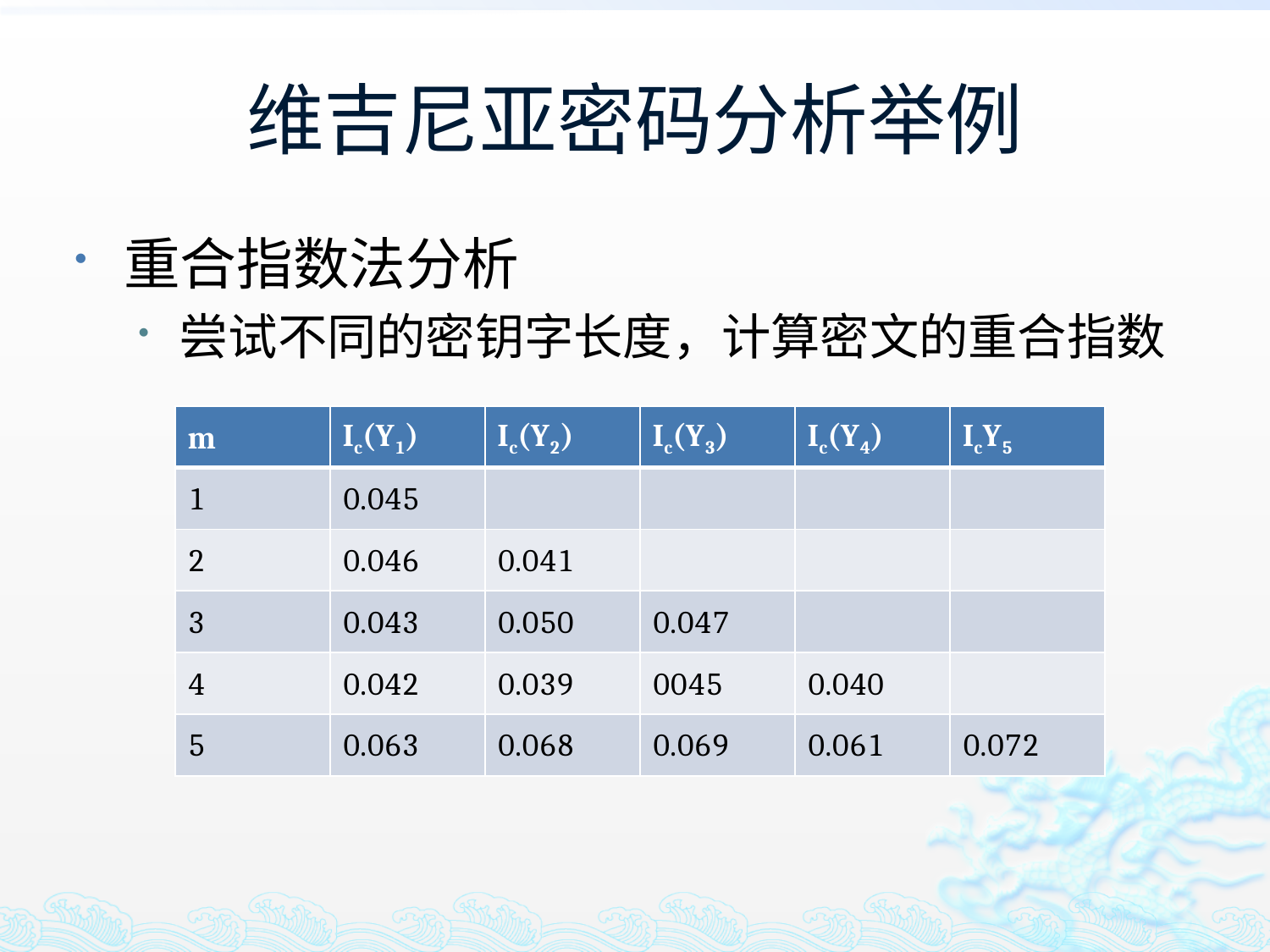

# 维吉尼亚密码分析举例
重合指数法分析
尝试不同的密钥字长度，计算密文的重合指数

| m | Ic(Y1) | Ic(Y2) | Ic(Y3) | Ic(Y4) | IcY5 |
| --- | --- | --- | --- | --- | --- |
| 1 | 0.045 |  |  |  |  |
| 2 | 0.046 | 0.041 |  |  |  |
| 3 | 0.043 | 0.050 | 0.047 |  |  |
| 4 | 0.042 | 0.039 | 0045 | 0.040 |  |
| 5 | 0.063 | 0.068 | 0.069 | 0.061 | 0.072 |